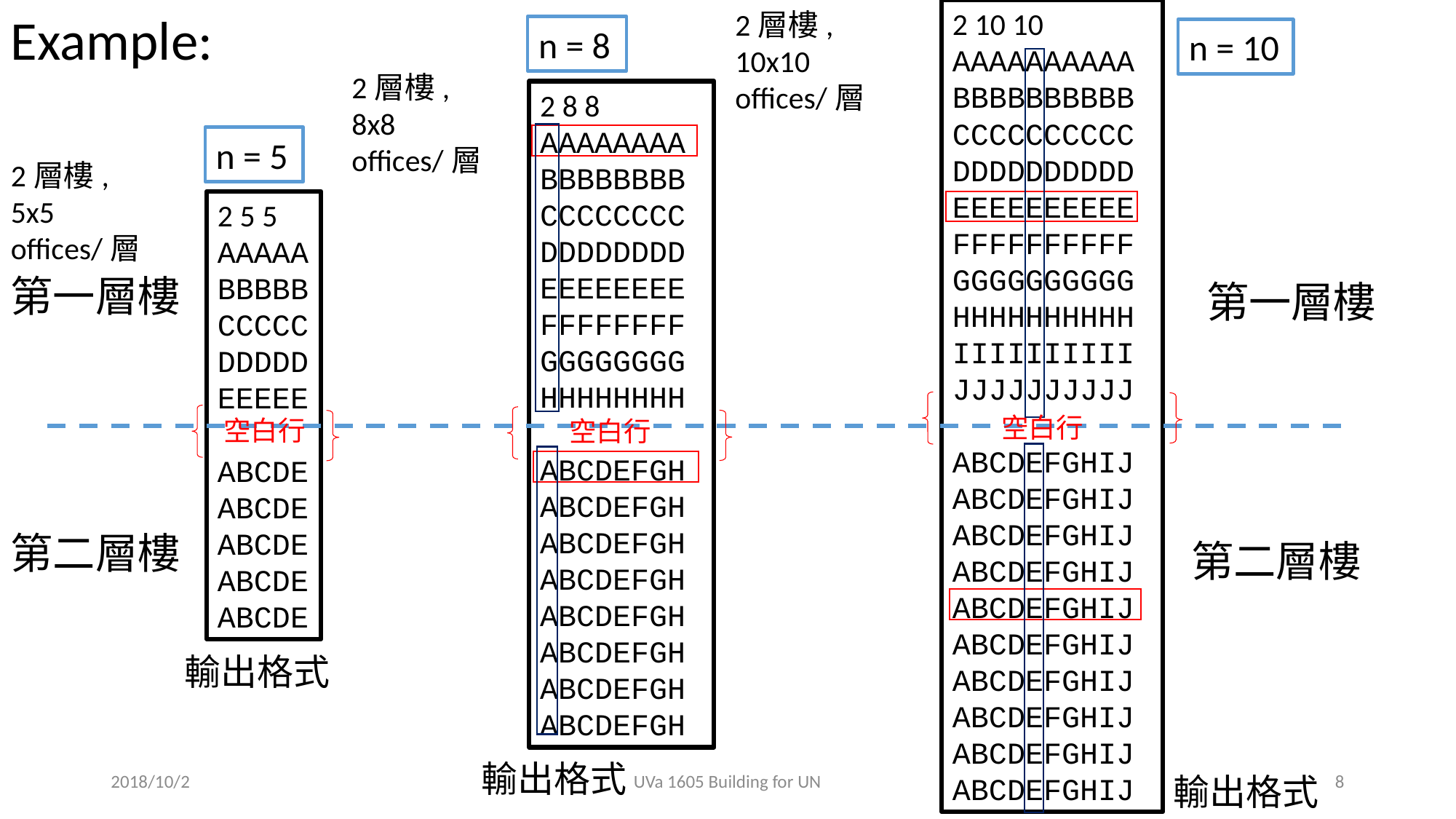

Example:
2層樓,
10x10 offices/層
2 10 10
AAAAAAAAAA
BBBBBBBBBB
CCCCCCCCCC
DDDDDDDDDD
EEEEEEEEEE
FFFFFFFFFF
GGGGGGGGGG
HHHHHHHHHH
IIIIIIIIII
JJJJJJJJJJ

ABCDEFGHIJ
ABCDEFGHIJ
ABCDEFGHIJ
ABCDEFGHIJ
ABCDEFGHIJ
ABCDEFGHIJ
ABCDEFGHIJ
ABCDEFGHIJ
ABCDEFGHIJ
ABCDEFGHIJ
n = 8
n = 10

2層樓,
8x8 offices/層
2 8 8
AAAAAAAA
BBBBBBBB
CCCCCCCC
DDDDDDDD
EEEEEEEE
FFFFFFFF
GGGGGGGG
HHHHHHHH

ABCDEFGH
ABCDEFGH
ABCDEFGH
ABCDEFGH
ABCDEFGH
ABCDEFGH
ABCDEFGH
ABCDEFGH

n = 5
2層樓,
5x5 offices/層

2 5 5
AAAAA
BBBBB
CCCCC
DDDDD
EEEEE

ABCDE
ABCDE
ABCDE
ABCDE
ABCDE
第一層樓
第一層樓

空白行

空白行
空白行

第二層樓
第二層樓

輸出格式
輸出格式
2018/10/2
UVa 1605 Building for UN
8
輸出格式